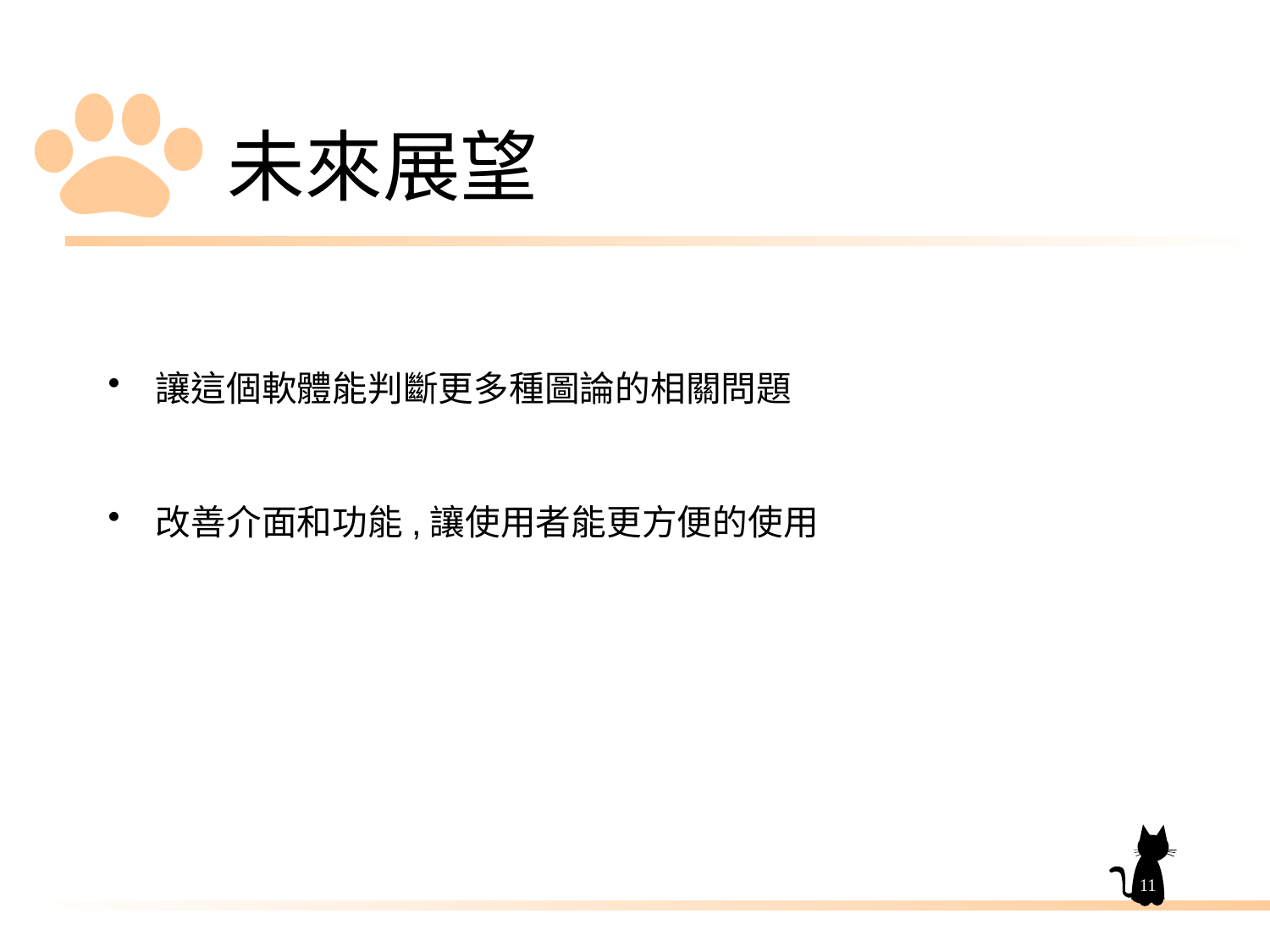

# 未來展望
讓這個軟體能判斷更多種圖論的相關問題
改善介面和功能,讓使用者能更方便的使用
11